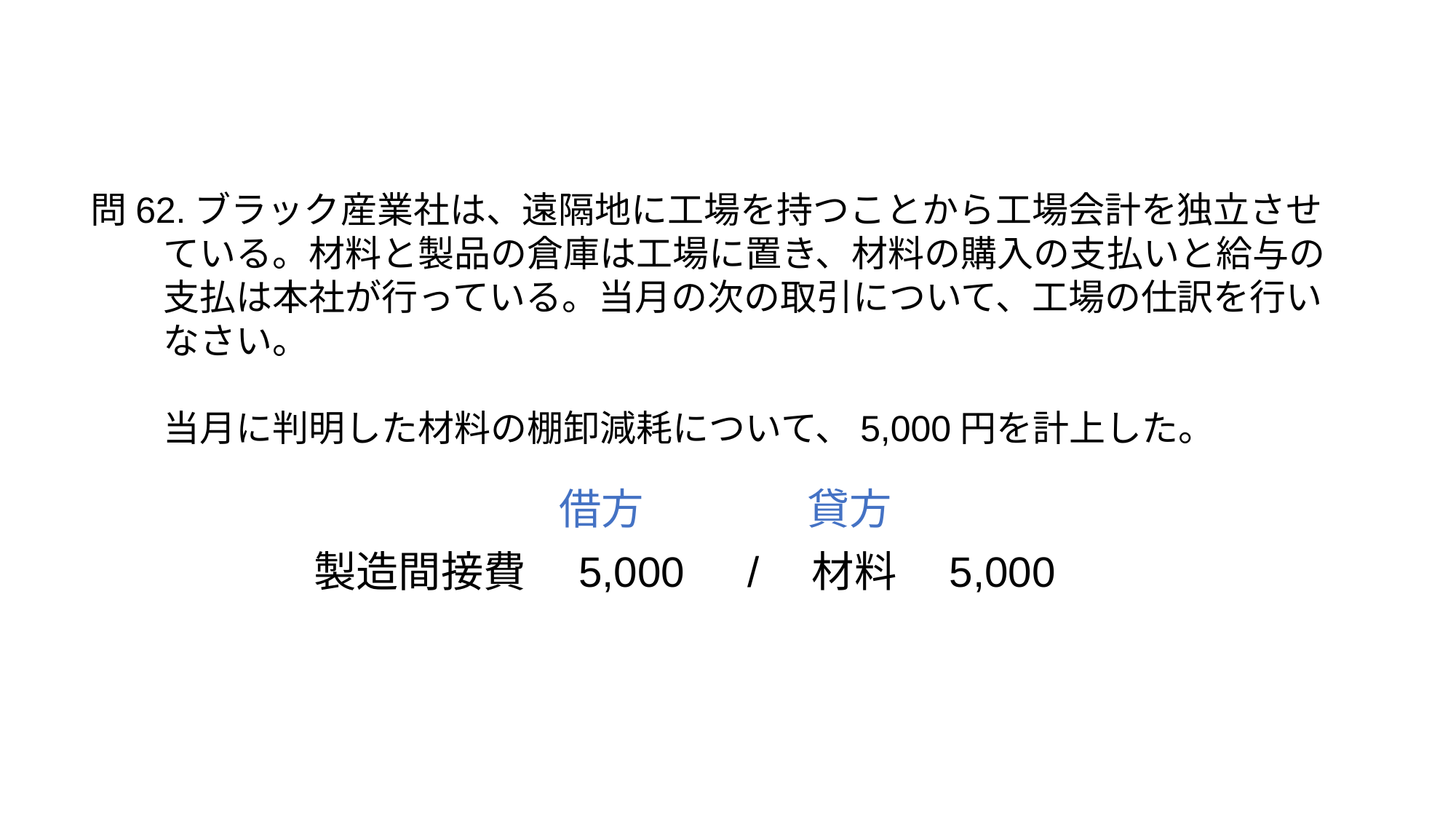

問62.ブラック産業社は、遠隔地に工場を持つことから工場会計を独立させ
　　ている。材料と製品の倉庫は工場に置き、材料の購入の支払いと給与の
　　支払は本社が行っている。当月の次の取引について、工場の仕訳を行い
　　なさい。

　　当月に判明した材料の棚卸減耗について、5,000円を計上した。
借方
貸方
製造間接費　5,000　/　材料　5,000